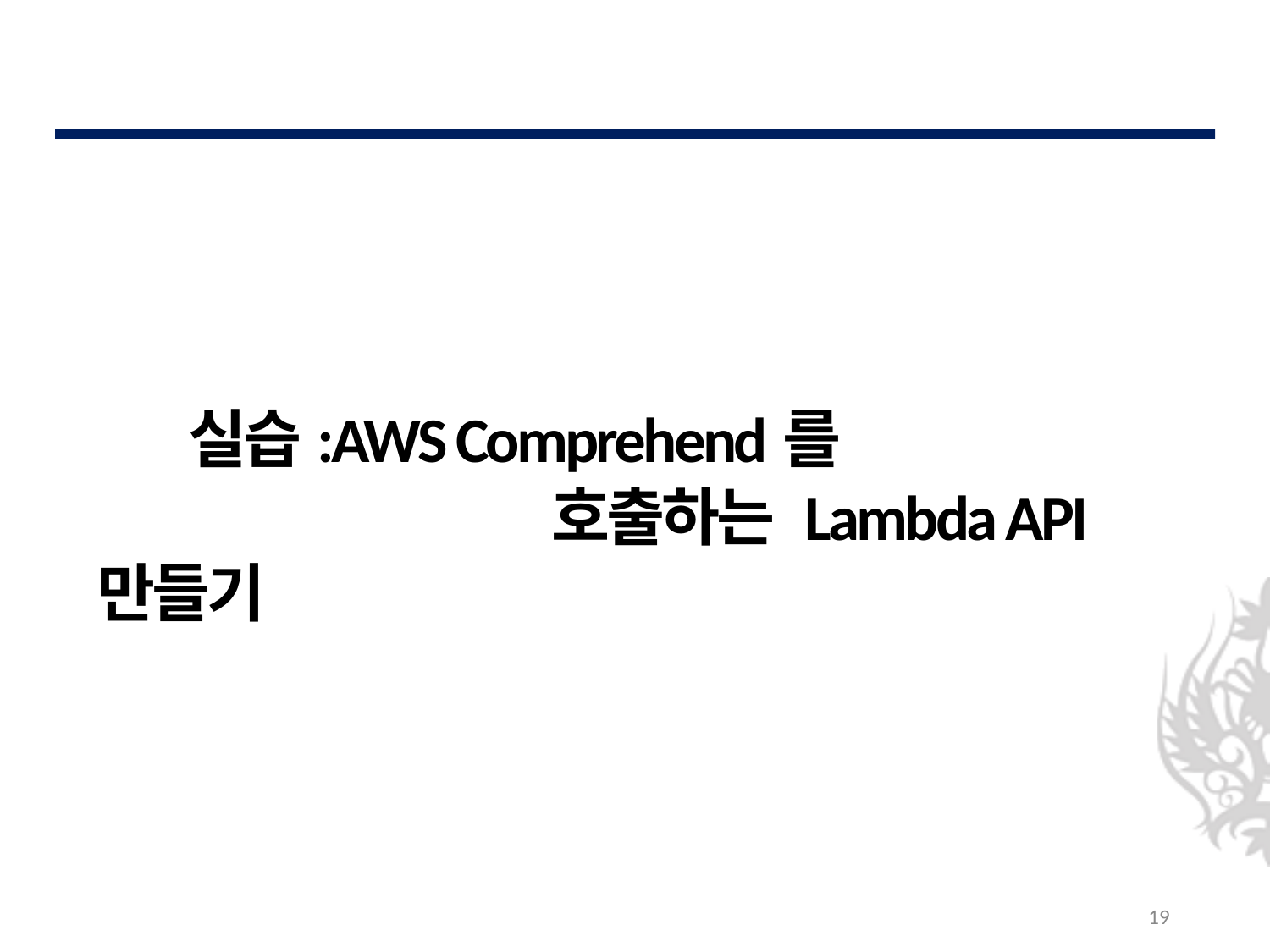

실습:AWS Comprehend를
                              호출하는 Lambda API 만들기
19